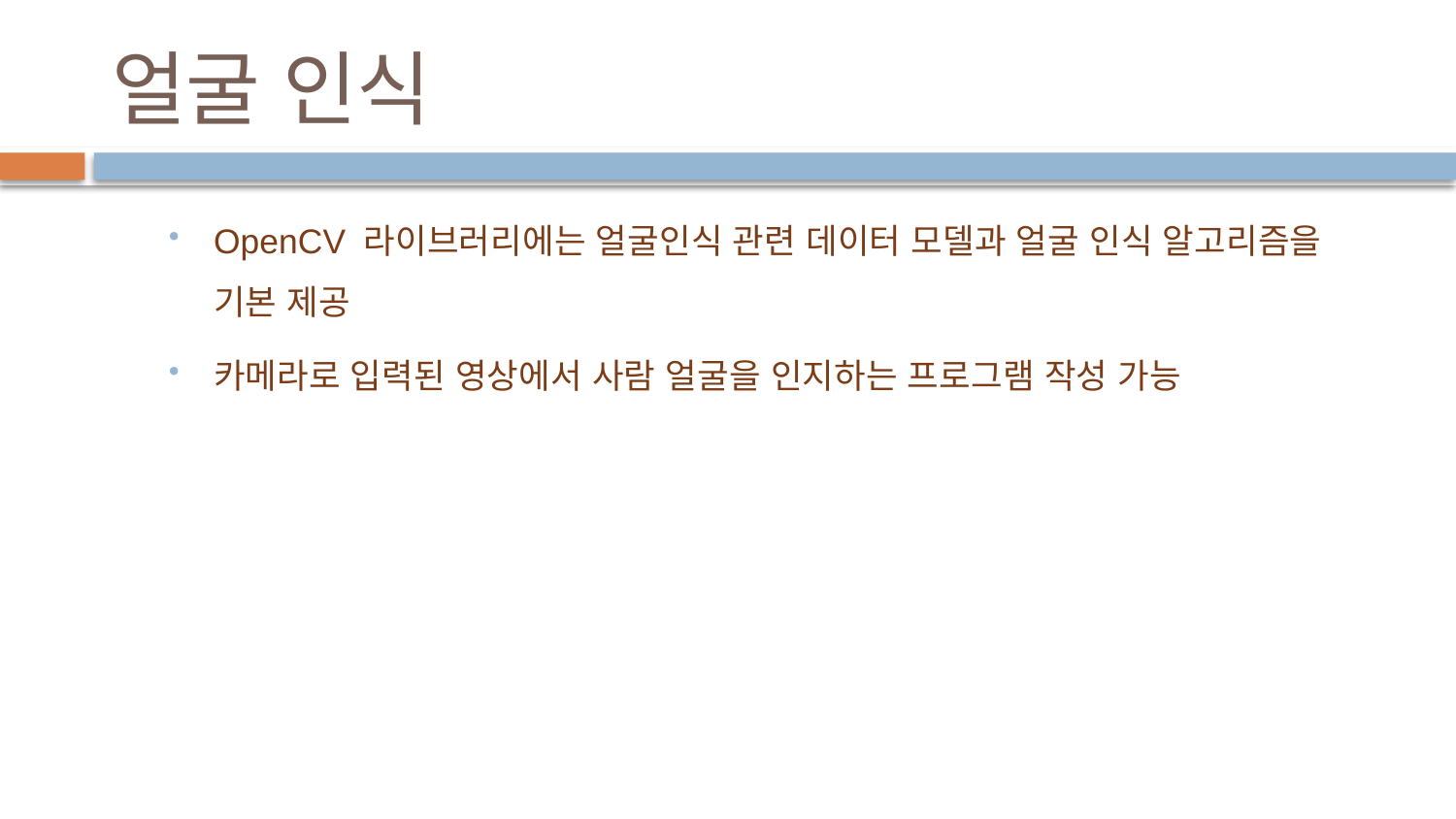

# 얼굴 인식
OpenCV 라이브러리에는 얼굴인식 관련 데이터 모델과 얼굴 인식 알고리즘을 기본 제공
카메라로 입력된 영상에서 사람 얼굴을 인지하는 프로그램 작성 가능